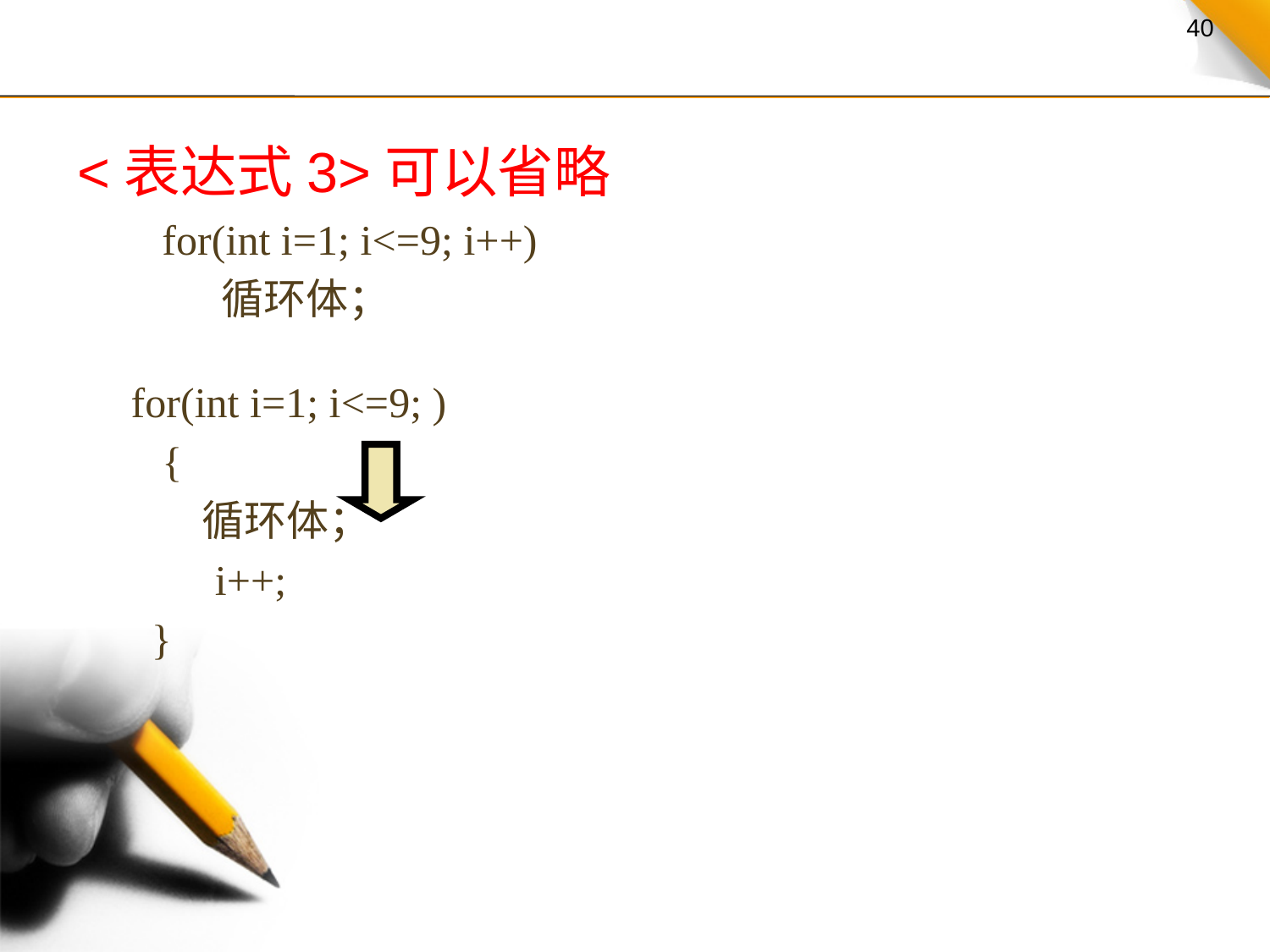

<表达式3>可以省略
        for(int i=1; i<=9; i++)
              循环体；

      for(int i=1; i<=9; )
        {
            循环体；
             i++;
       }